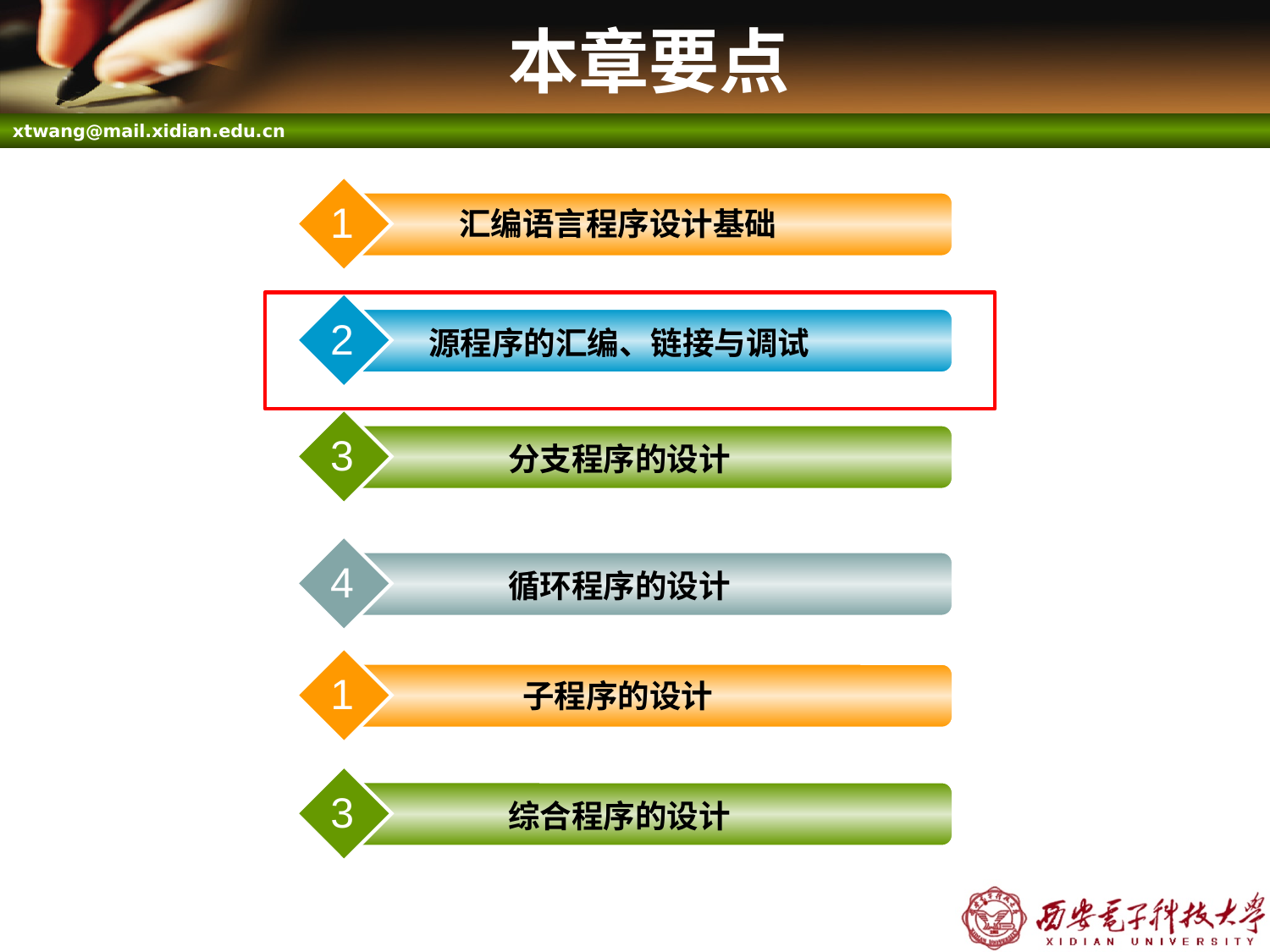

# 本章要点

1

汇编语言程序设计基础

2

源程序的汇编、链接与调试

3

分支程序的设计

4

循环程序的设计

1

子程序的设计

3

综合程序的设计